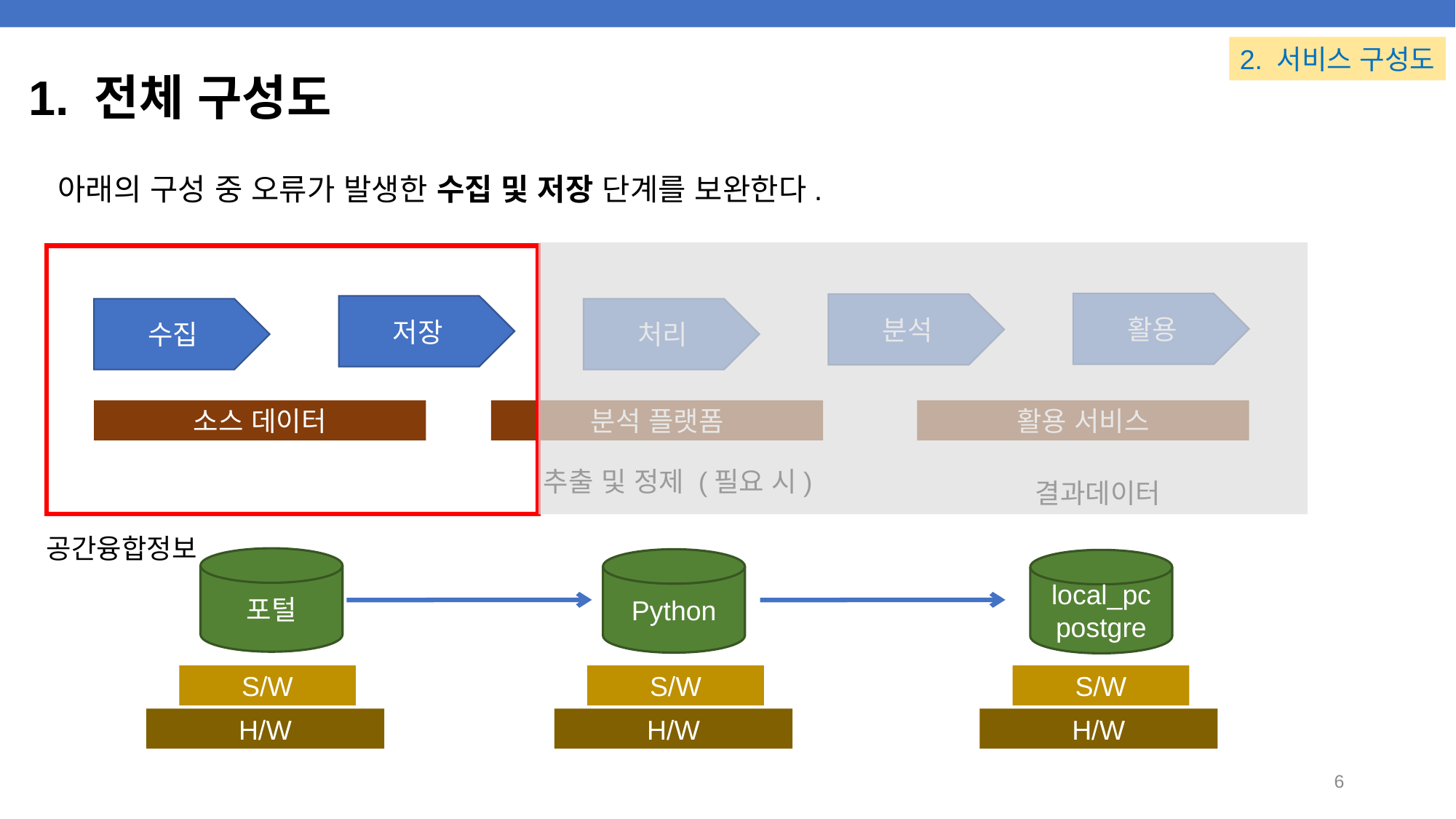

2. 서비스 구성도
1. 전체 구성도
아래의 구성 중 오류가 발생한 수집 및 저장 단계를 보완한다.

활용
분석
저장
수집
처리
소스 데이터
분석 플랫폼
활용 서비스
추출 및 정제 (필요 시)
결과데이터

공간융합정보
포털
Python
local_pc
postgre
S/W
S/W
S/W
H/W
H/W
H/W
6